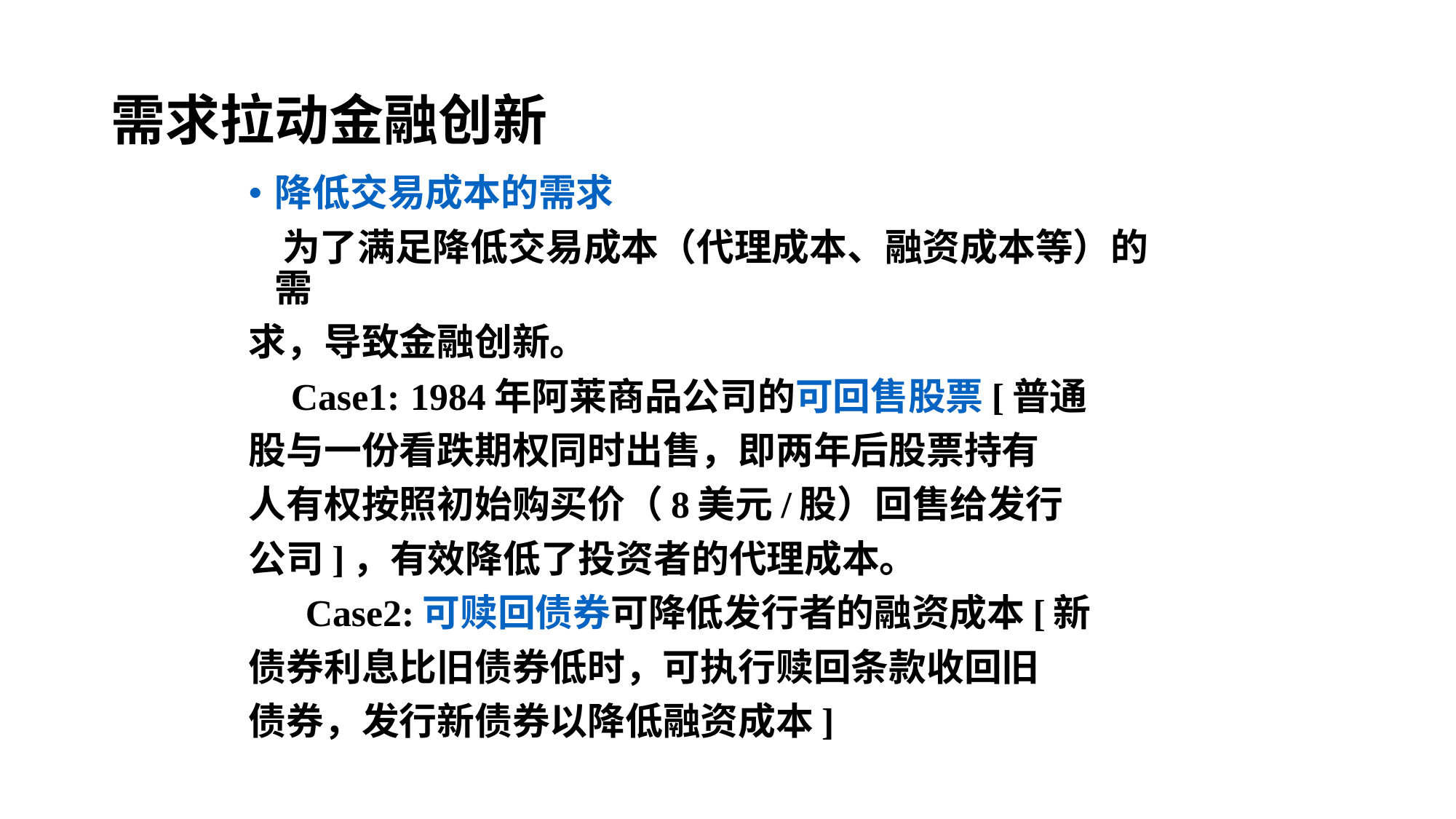

需求拉动金融创新
降低交易成本的需求
   为了满足降低交易成本（代理成本、融资成本等）的需
求，导致金融创新。
    Case1: 1984年阿莱商品公司的可回售股票[普通
股与一份看跌期权同时出售，即两年后股票持有
人有权按照初始购买价（8美元/股）回售给发行
公司]，有效降低了投资者的代理成本。
      Case2:可赎回债券可降低发行者的融资成本[新
债券利息比旧债券低时，可执行赎回条款收回旧
债券，发行新债券以降低融资成本]